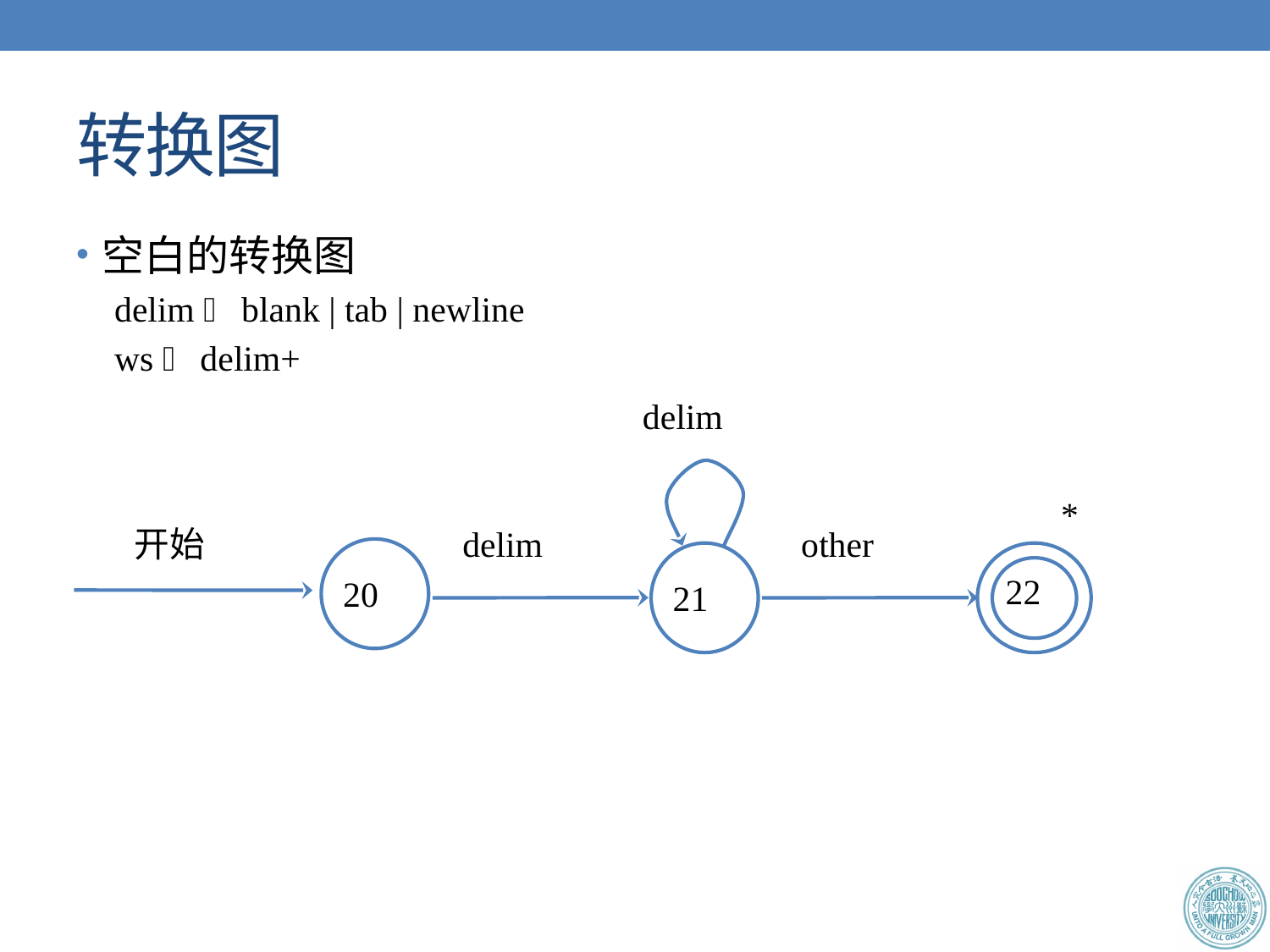

# 转换图
空白的转换图
delim → blank | tab | newline
ws → delim+

delim

*
开始
delim
other
20
21

22